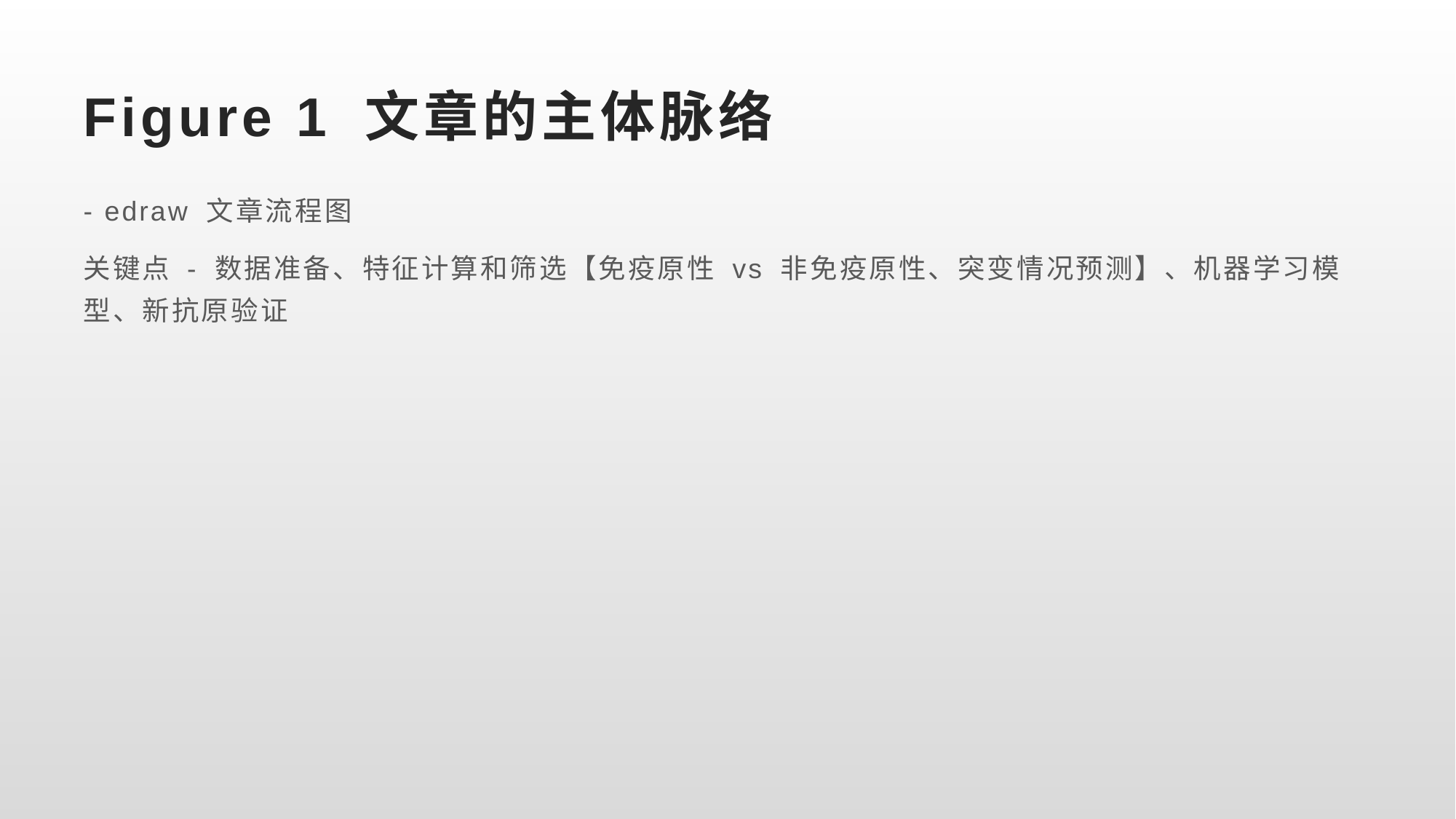

# Figure 1 文章的主体脉络
- edraw 文章流程图
关键点 - 数据准备、特征计算和筛选【免疫原性 vs 非免疫原性、突变情况预测】、机器学习模型、新抗原验证